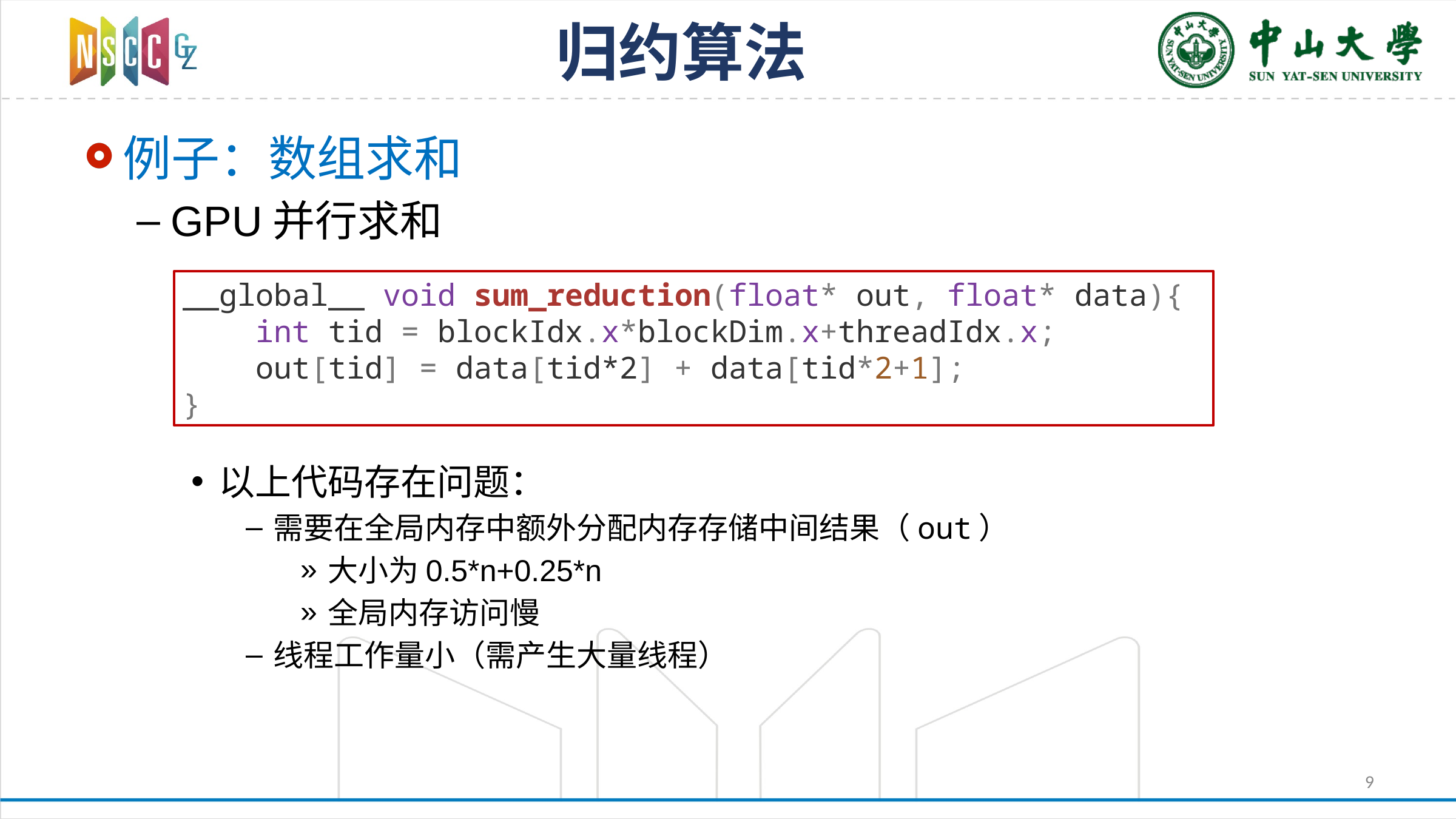

# 归约算法
例子：数组求和
GPU并行求和

以上代码存在问题：
需要在全局内存中额外分配内存存储中间结果（out）
大小为0.5*n+0.25*n
全局内存访问慢
线程工作量小（需产生大量线程）
__global__ void sum_reduction(float* out, float* data){
    int tid = blockIdx.x*blockDim.x+threadIdx.x;
    out[tid] = data[tid*2] + data[tid*2+1];
}
9